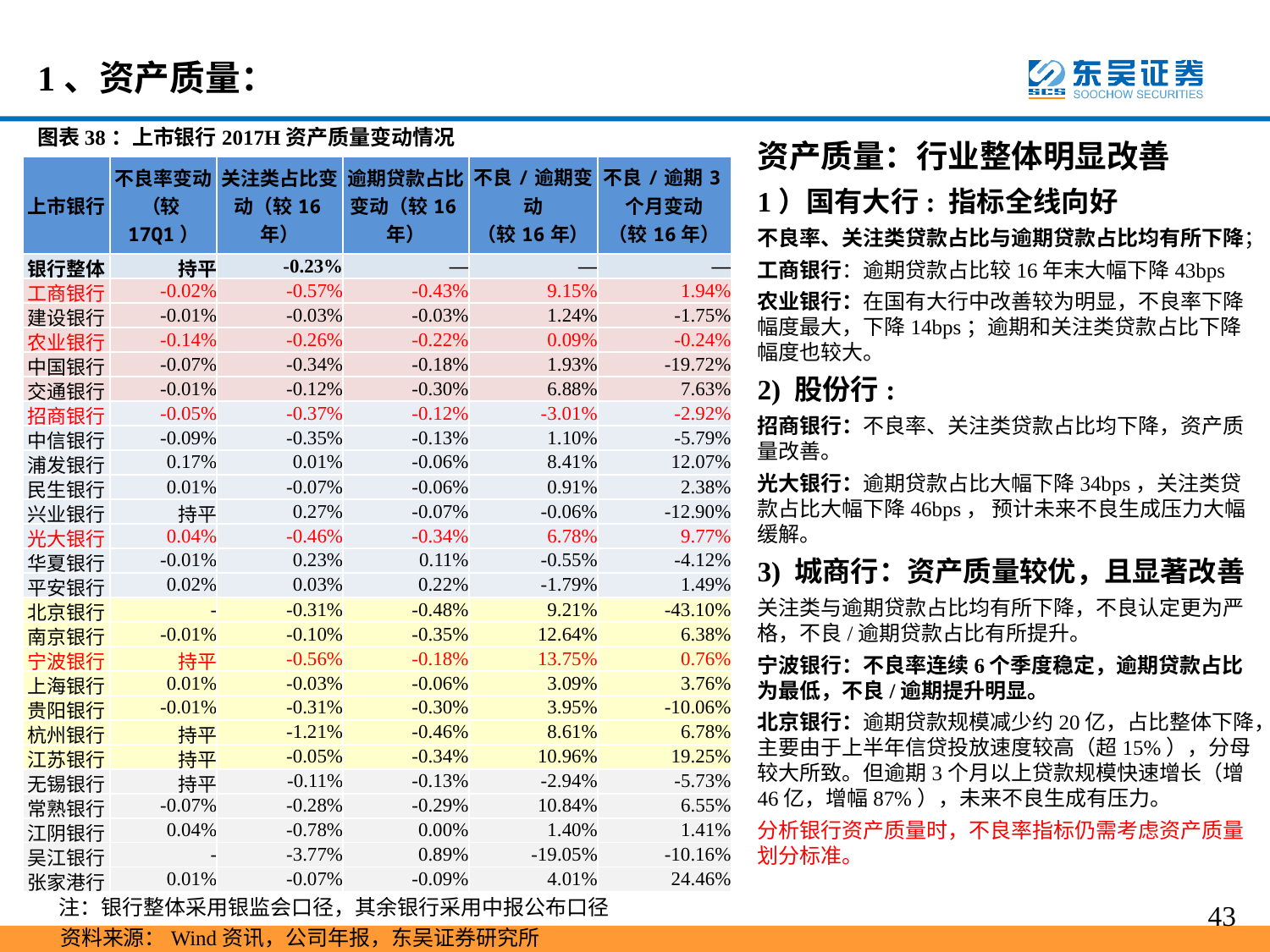

1、资产质量：
图表38：上市银行2017H资产质量变动情况
资产质量：行业整体明显改善
1）国有大行: 指标全线向好
不良率、关注类贷款占比与逾期贷款占比均有所下降；
工商银行：逾期贷款占比较16年末大幅下降43bps
农业银行：在国有大行中改善较为明显，不良率下降幅度最大，下降14bps；逾期和关注类贷款占比下降幅度也较大。
2) 股份行:
招商银行：不良率、关注类贷款占比均下降，资产质量改善。
光大银行：逾期贷款占比大幅下降34bps，关注类贷款占比大幅下降46bps， 预计未来不良生成压力大幅缓解。
3) 城商行：资产质量较优，且显著改善
关注类与逾期贷款占比均有所下降，不良认定更为严格，不良/逾期贷款占比有所提升。
宁波银行：不良率连续6个季度稳定，逾期贷款占比为最低，不良/逾期提升明显。
北京银行：逾期贷款规模减少约20亿，占比整体下降，主要由于上半年信贷投放速度较高（超15%），分母较大所致。但逾期3个月以上贷款规模快速增长（增46亿，增幅87%），未来不良生成有压力。
分析银行资产质量时，不良率指标仍需考虑资产质量划分标准。
| 上市银行 | 不良率变动（较17Q1） | 关注类占比变动（较16年） | 逾期贷款占比变动（较16年） | 不良/逾期变动 （较16年） | 不良/逾期3个月变动 （较16年） |
| --- | --- | --- | --- | --- | --- |
| 银行整体 | 持平 | -0.23% | — | — | — |
| 工商银行 | -0.02% | -0.57% | -0.43% | 9.15% | 1.94% |
| 建设银行 | -0.01% | -0.03% | -0.03% | 1.24% | -1.75% |
| 农业银行 | -0.14% | -0.26% | -0.22% | 0.09% | -0.24% |
| 中国银行 | -0.07% | -0.34% | -0.18% | 1.93% | -19.72% |
| 交通银行 | -0.01% | -0.12% | -0.30% | 6.88% | 7.63% |
| 招商银行 | -0.05% | -0.37% | -0.12% | -3.01% | -2.92% |
| 中信银行 | -0.09% | -0.35% | -0.13% | 1.10% | -5.79% |
| 浦发银行 | 0.17% | 0.01% | -0.06% | 8.41% | 12.07% |
| 民生银行 | 0.01% | -0.07% | -0.06% | 0.91% | 2.38% |
| 兴业银行 | 持平 | 0.27% | -0.07% | -0.06% | -12.90% |
| 光大银行 | 0.04% | -0.46% | -0.34% | 6.78% | 9.77% |
| 华夏银行 | -0.01% | 0.23% | 0.11% | -0.55% | -4.12% |
| 平安银行 | 0.02% | 0.03% | 0.22% | -1.79% | 1.49% |
| 北京银行 | - | -0.31% | -0.48% | 9.21% | -43.10% |
| 南京银行 | -0.01% | -0.10% | -0.35% | 12.64% | 6.38% |
| 宁波银行 | 持平 | -0.56% | -0.18% | 13.75% | 0.76% |
| 上海银行 | 0.01% | -0.03% | -0.06% | 3.09% | 3.76% |
| 贵阳银行 | -0.01% | -0.31% | -0.30% | 3.95% | -10.06% |
| 杭州银行 | 持平 | -1.21% | -0.46% | 8.61% | 6.78% |
| 江苏银行 | 持平 | -0.05% | -0.34% | 10.96% | 19.25% |
| 无锡银行 | 持平 | -0.11% | -0.13% | -2.94% | -5.73% |
| 常熟银行 | -0.07% | -0.28% | -0.29% | 10.84% | 6.55% |
| 江阴银行 | 0.04% | -0.78% | 0.00% | 1.40% | 1.41% |
| 吴江银行 | - | -3.77% | 0.89% | -19.05% | -10.16% |
| 张家港行 | 0.01% | -0.07% | -0.09% | 4.01% | 24.46% |

注：银行整体采用银监会口径，其余银行采用中报公布口径
43
资料来源：Wind资讯，公司年报，东吴证券研究所